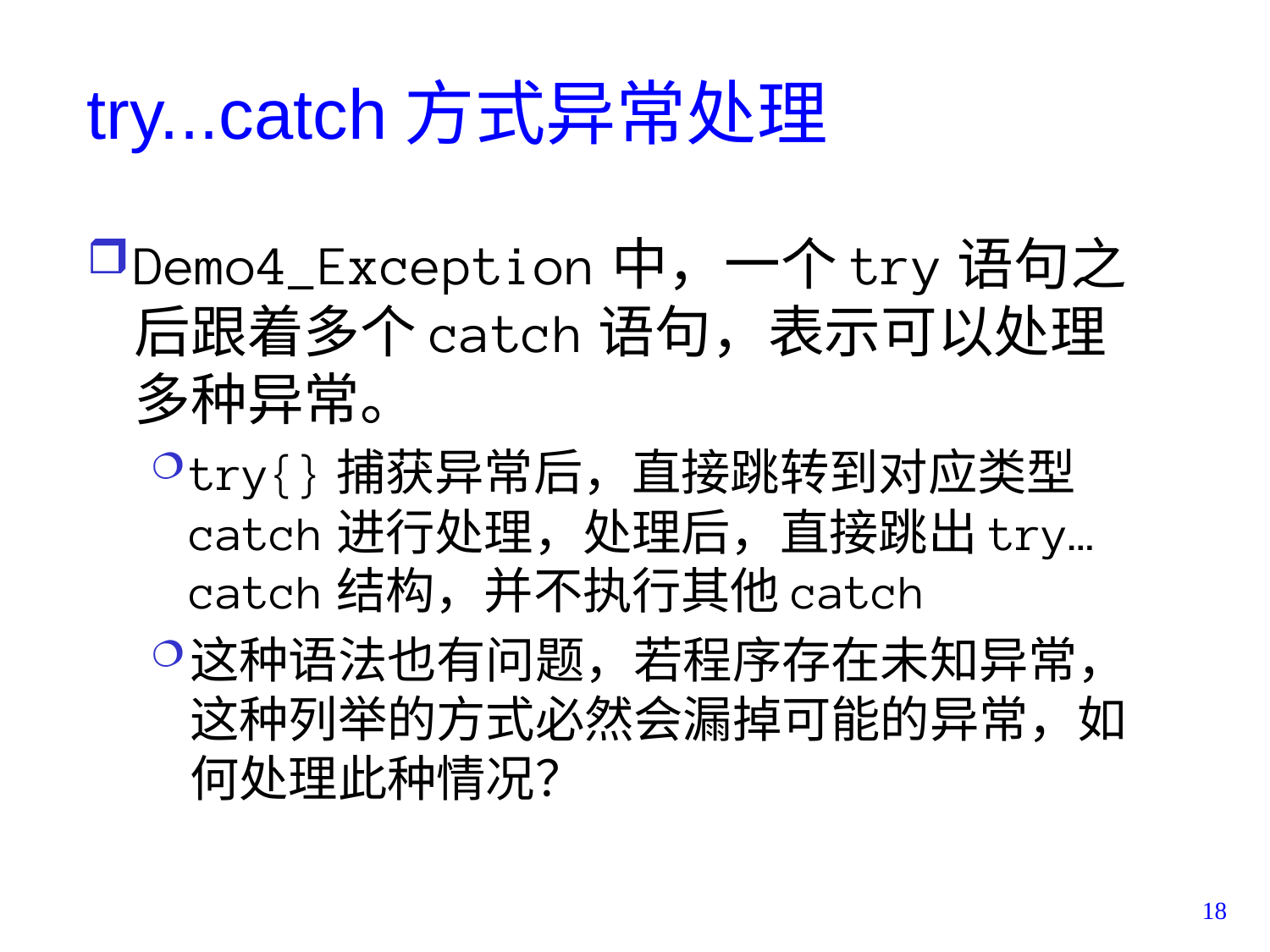

# try...catch方式异常处理
Demo4_Exception中，一个try语句之后跟着多个catch语句，表示可以处理多种异常。
try{}捕获异常后，直接跳转到对应类型catch进行处理，处理后，直接跳出try…catch结构，并不执行其他catch
这种语法也有问题，若程序存在未知异常，这种列举的方式必然会漏掉可能的异常，如何处理此种情况？
18